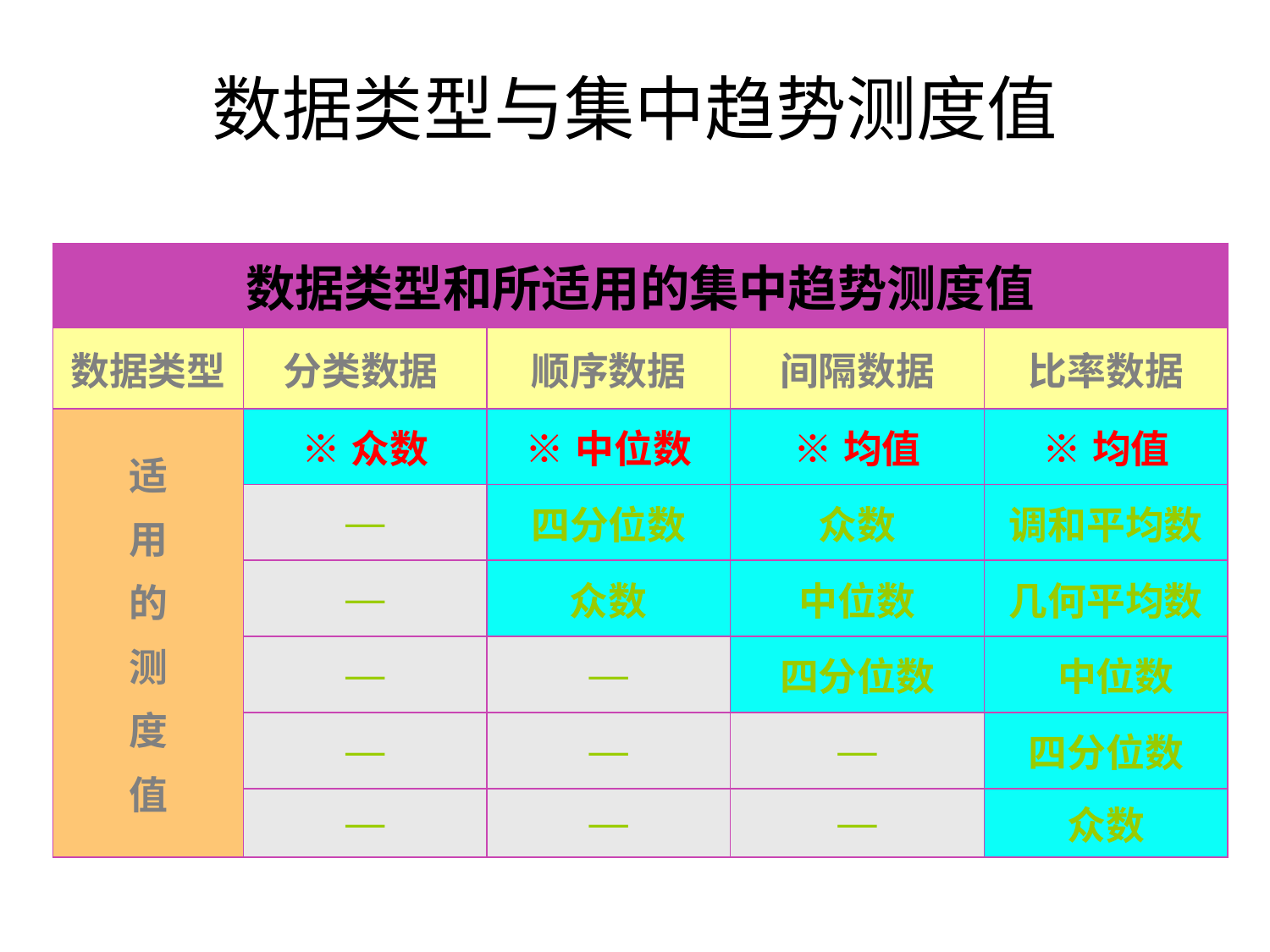

# 数据类型与集中趋势测度值
| 数据类型和所适用的集中趋势测度值 |  |  |  |  |
| --- | --- | --- | --- | --- |
| 数据类型 | 分类数据 | 顺序数据 | 间隔数据 | 比率数据 |
| 适 用 的 测 度 值 | ※众数 | ※中位数 | ※均值 | ※均值 |
|  | — | 四分位数 | 众数 | 调和平均数 |
|  | — | 众数 | 中位数 | 几何平均数 |
|  | — | — | 四分位数 | 中位数 |
|  | — | — | — | 四分位数 |
|  | — | — | — | 众数 |